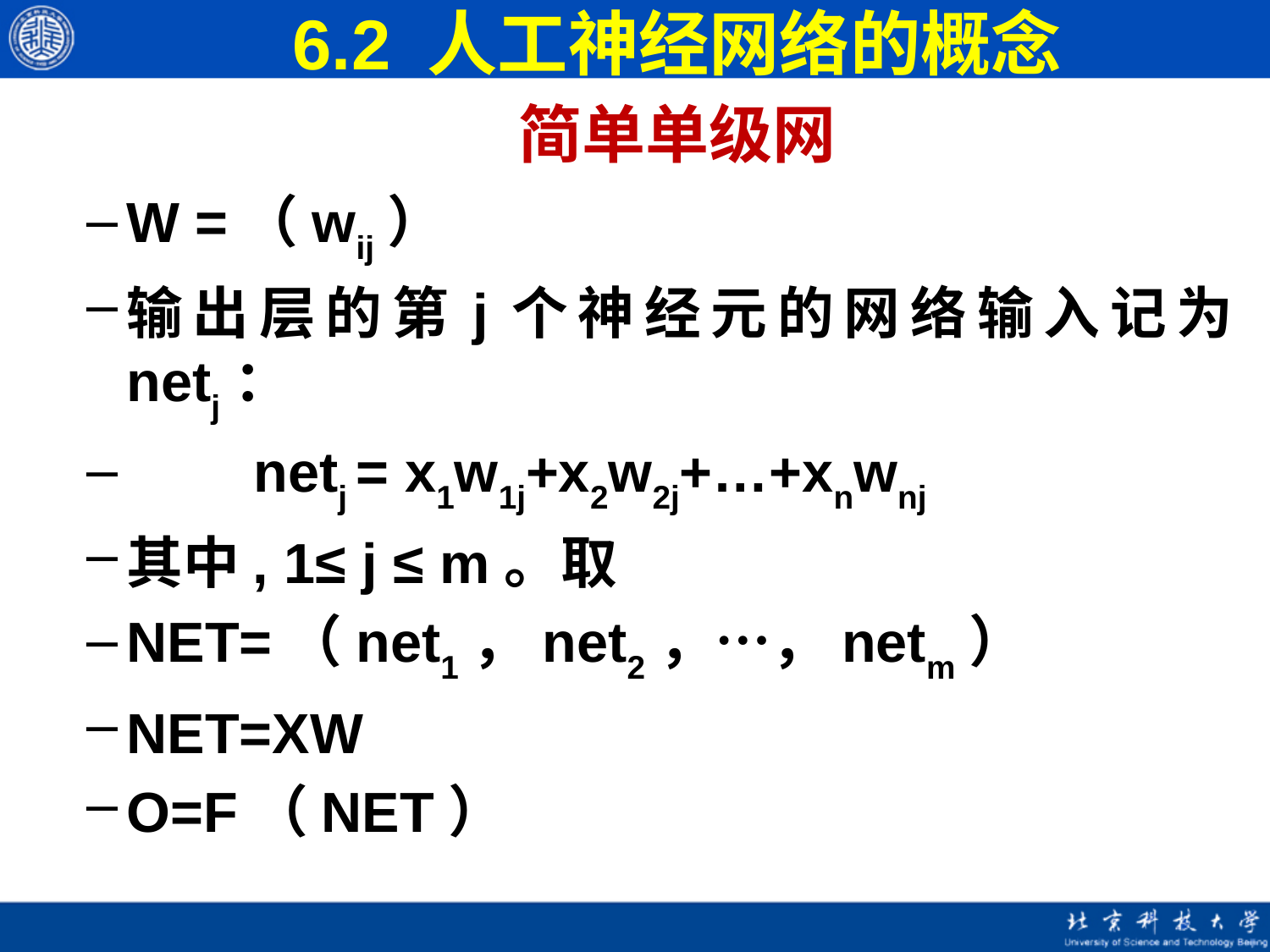

6.2 人工神经网络的概念
# 简单单级网
W =（wij）
输出层的第j个神经元的网络输入记为netj：
	netj = x1w1j+x2w2j+…+xnwnj
其中, 1≤ j ≤ m。取
NET=（net1，net2，…，netm）
NET=XW
O=F（NET）